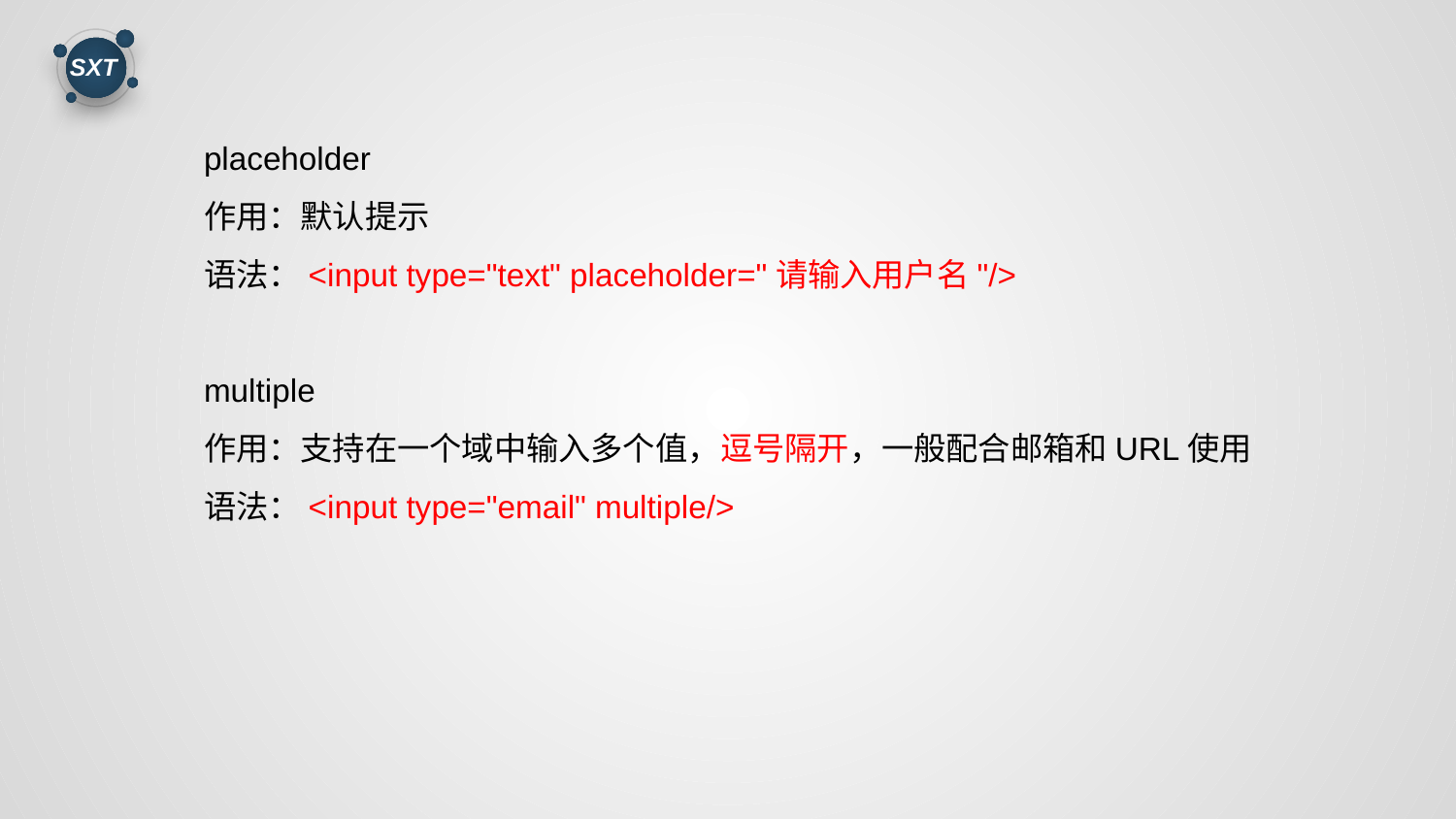

placeholder
作用：默认提示
语法：<input type="text" placeholder="请输入用户名"/>

multiple
作用：支持在一个域中输入多个值，逗号隔开，一般配合邮箱和URL使用
语法：<input type="email" multiple/>